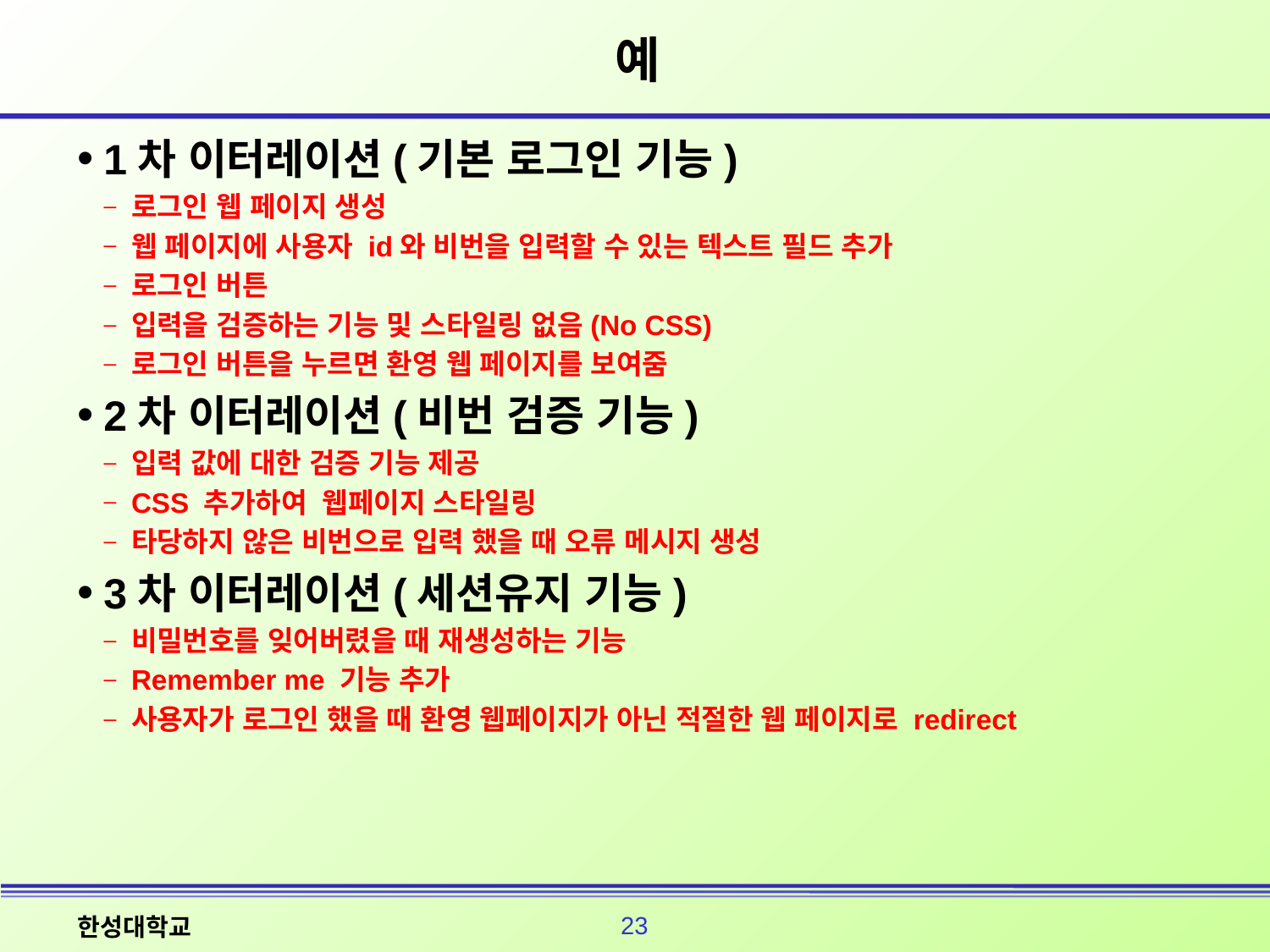

# 예
1차 이터레이션(기본 로그인 기능)
로그인 웹 페이지 생성
웹 페이지에 사용자 id와 비번을 입력할 수 있는 텍스트 필드 추가
로그인 버튼
입력을 검증하는 기능 및 스타일링 없음(No CSS)
로그인 버튼을 누르면 환영 웹 페이지를 보여줌
2차 이터레이션(비번 검증 기능)
입력 값에 대한 검증 기능 제공
CSS 추가하여  웹페이지 스타일링
타당하지 않은 비번으로 입력 했을 때 오류 메시지 생성
3차 이터레이션(세션유지 기능)
비밀번호를 잊어버렸을 때 재생성하는 기능
Remember me 기능 추가
사용자가 로그인 했을 때 환영 웹페이지가 아닌 적절한 웹 페이지로 redirect